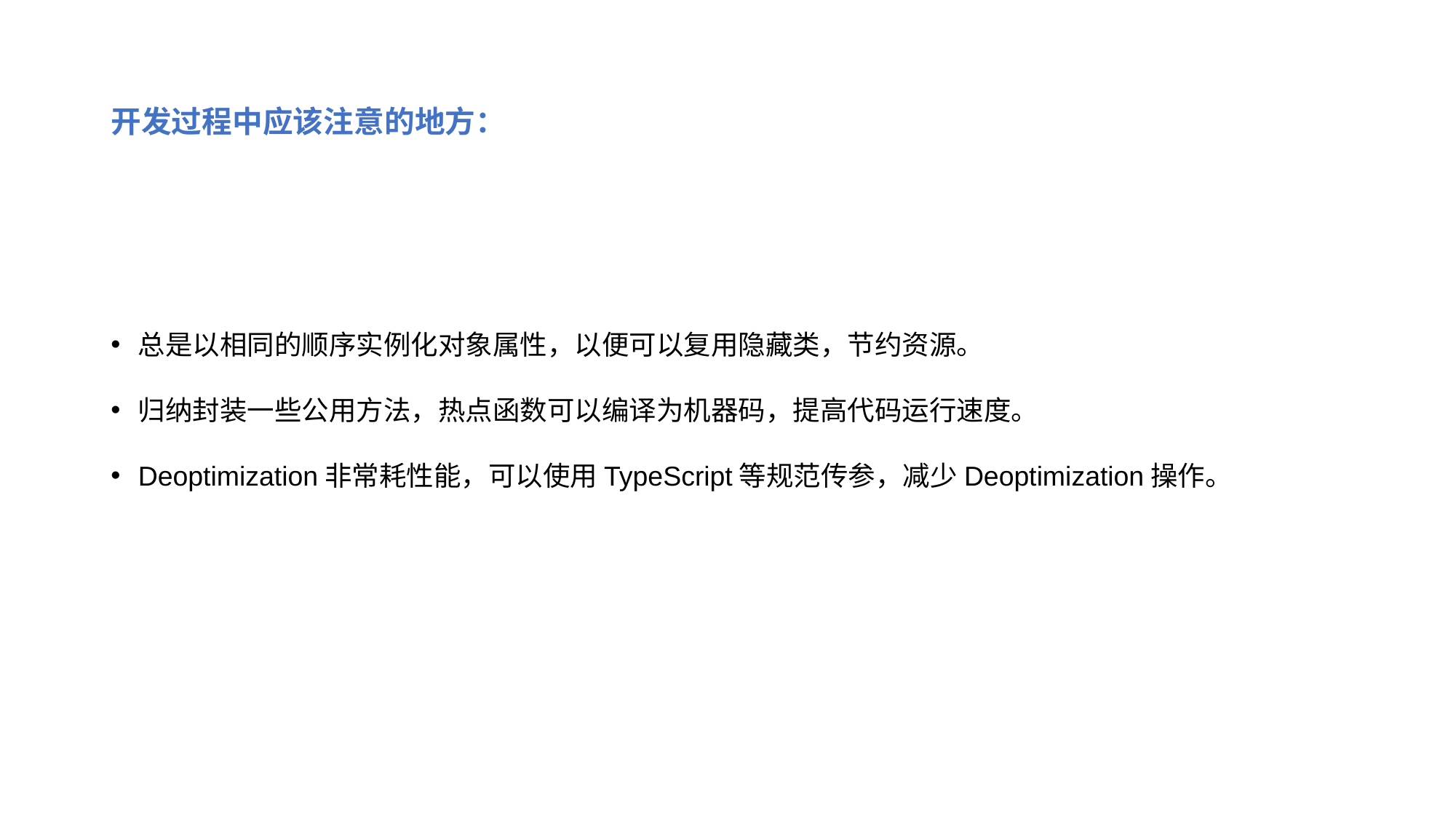

# 开发过程中应该注意的地方：
总是以相同的顺序实例化对象属性，以便可以复用隐藏类，节约资源。
归纳封装一些公用方法，热点函数可以编译为机器码，提高代码运行速度。
Deoptimization非常耗性能，可以使用TypeScript等规范传参，减少Deoptimization操作。